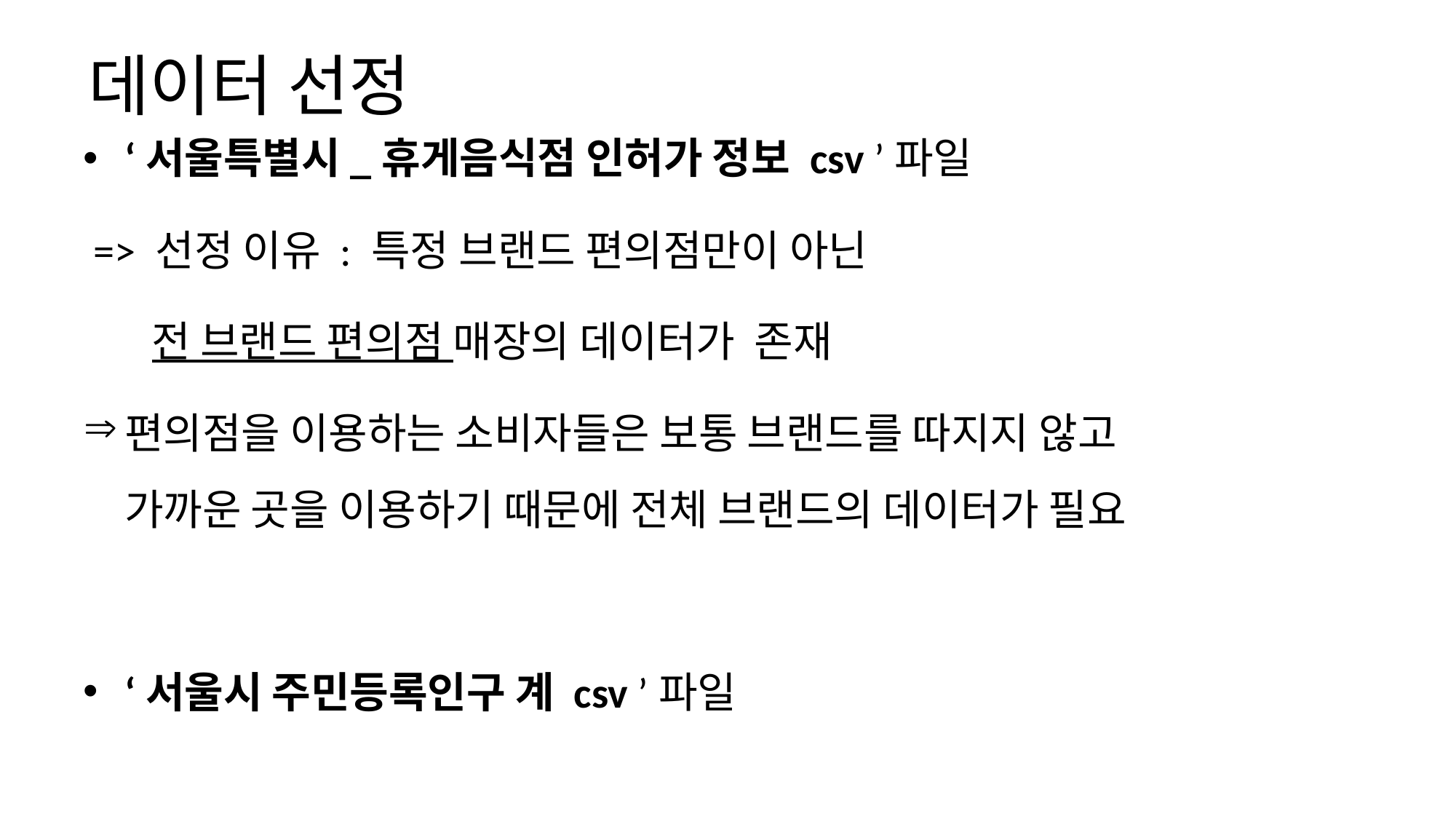

# 데이터 선정
‘서울특별시_휴게음식점 인허가 정보 csv ’파일
 => 선정 이유 : 특정 브랜드 편의점만이 아닌
      전 브랜드 편의점 매장의 데이터가  존재
편의점을 이용하는 소비자들은 보통 브랜드를 따지지 않고         가까운 곳을 이용하기 때문에 전체 브랜드의 데이터가 필요

‘서울시 주민등록인구 계 csv ’파일